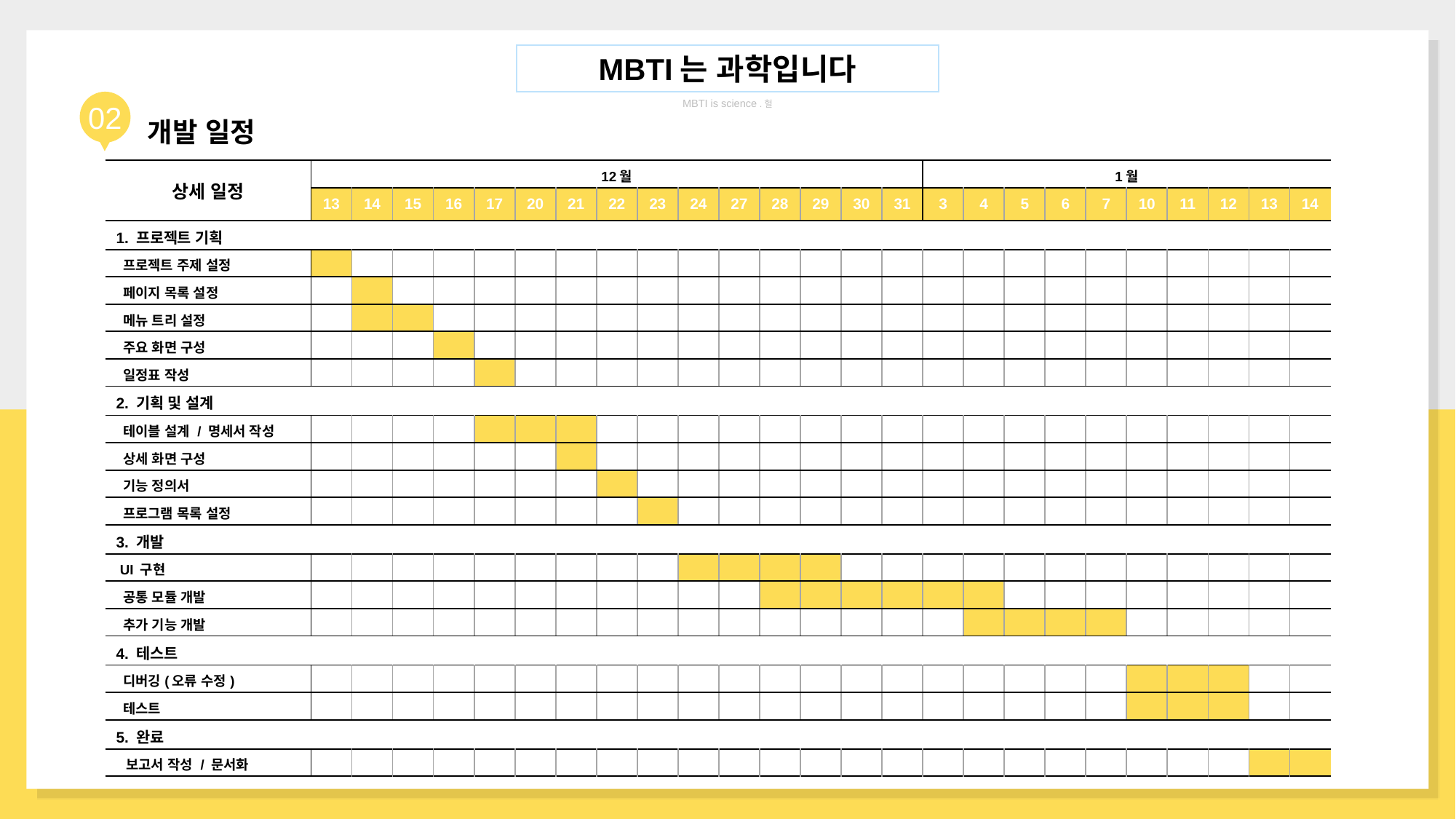

MBTI is science .헐
MBTI는 과학입니다
02
개발 일정
| 상세 일정 | 12월 |  |  |  |  |  |  |  |  |  |  |  |  |  |  | 1월 |  |  |  |  |  |  |  |  |  |
| --- | --- | --- | --- | --- | --- | --- | --- | --- | --- | --- | --- | --- | --- | --- | --- | --- | --- | --- | --- | --- | --- | --- | --- | --- | --- |
|  | 13 | 14 | 15 | 16 | 17 | 20 | 21 | 22 | 23 | 24 | 27 | 28 | 29 | 30 | 31 | 3 | 4 | 5 | 6 | 7 | 10 | 11 | 12 | 13 | 14 |
| 1. 프로젝트 기획 |  |  |  |  |  |  |  |  |  |  |  |  |  |  |  |  |  |  |  |  |  |  |  |  |  |
| 프로젝트 주제 설정 |  |  |  |  |  |  |  |  |  |  |  |  |  |  |  |  |  |  |  |  |  |  |  |  |  |
| 페이지 목록 설정 |  |  |  |  |  |  |  |  |  |  |  |  |  |  |  |  |  |  |  |  |  |  |  |  |  |
| 메뉴 트리 설정 |  |  |  |  |  |  |  |  |  |  |  |  |  |  |  |  |  |  |  |  |  |  |  |  |  |
| 주요 화면 구성 |  |  |  |  |  |  |  |  |  |  |  |  |  |  |  |  |  |  |  |  |  |  |  |  |  |
| 일정표 작성 |  |  |  |  |  |  |  |  |  |  |  |  |  |  |  |  |  |  |  |  |  |  |  |  |  |
| 2. 기획 및 설계 |  |  |  |  |  |  |  |  |  |  |  |  |  |  |  |  |  |  |  |  |  |  |  |  |  |
| 테이블 설계 / 명세서 작성 |  |  |  |  |  |  |  |  |  |  |  |  |  |  |  |  |  |  |  |  |  |  |  |  |  |
| 상세 화면 구성 |  |  |  |  |  |  |  |  |  |  |  |  |  |  |  |  |  |  |  |  |  |  |  |  |  |
| 기능 정의서 |  |  |  |  |  |  |  |  |  |  |  |  |  |  |  |  |  |  |  |  |  |  |  |  |  |
| 프로그램 목록 설정 |  |  |  |  |  |  |  |  |  |  |  |  |  |  |  |  |  |  |  |  |  |  |  |  |  |
| 3. 개발 |  |  |  |  |  |  |  |  |  |  |  |  |  |  |  |  |  |  |  |  |  |  |  |  |  |
| UI 구현 |  |  |  |  |  |  |  |  |  |  |  |  |  |  |  |  |  |  |  |  |  |  |  |  |  |
| 공통 모듈 개발 |  |  |  |  |  |  |  |  |  |  |  |  |  |  |  |  |  |  |  |  |  |  |  |  |  |
| 추가 기능 개발 |  |  |  |  |  |  |  |  |  |  |  |  |  |  |  |  |  |  |  |  |  |  |  |  |  |
| 4. 테스트 |  |  |  |  |  |  |  |  |  |  |  |  |  |  |  |  |  |  |  |  |  |  |  |  |  |
| 디버깅(오류 수정) |  |  |  |  |  |  |  |  |  |  |  |  |  |  |  |  |  |  |  |  |  |  |  |  |  |
| 테스트 |  |  |  |  |  |  |  |  |  |  |  |  |  |  |  |  |  |  |  |  |  |  |  |  |  |
| 5. 완료 |  |  |  |  |  |  |  |  |  |  |  |  |  |  |  |  |  |  |  |  |  |  |  |  |  |
| 보고서 작성 / 문서화 |  |  |  |  |  |  |  |  |  |  |  |  |  |  |  |  |  |  |  |  |  |  |  |  |  |